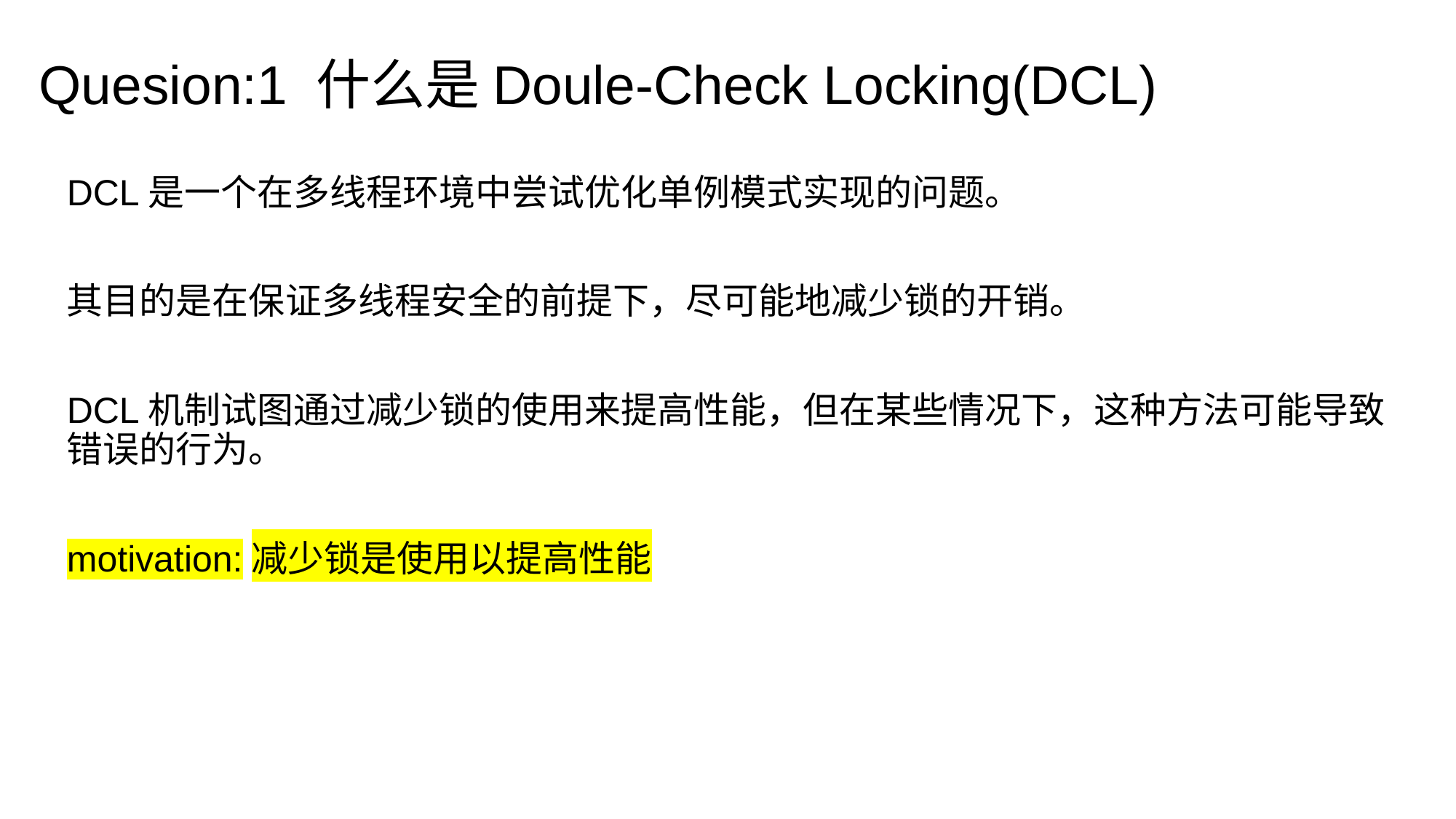

# Quesion:1 什么是Doule-Check Locking(DCL)
DCL是一个在多线程环境中尝试优化单例模式实现的问题。

其目的是在保证多线程安全的前提下，尽可能地减少锁的开销。

DCL机制试图通过减少锁的使用来提高性能，但在某些情况下，这种方法可能导致错误的行为。

motivation:减少锁是使用以提高性能